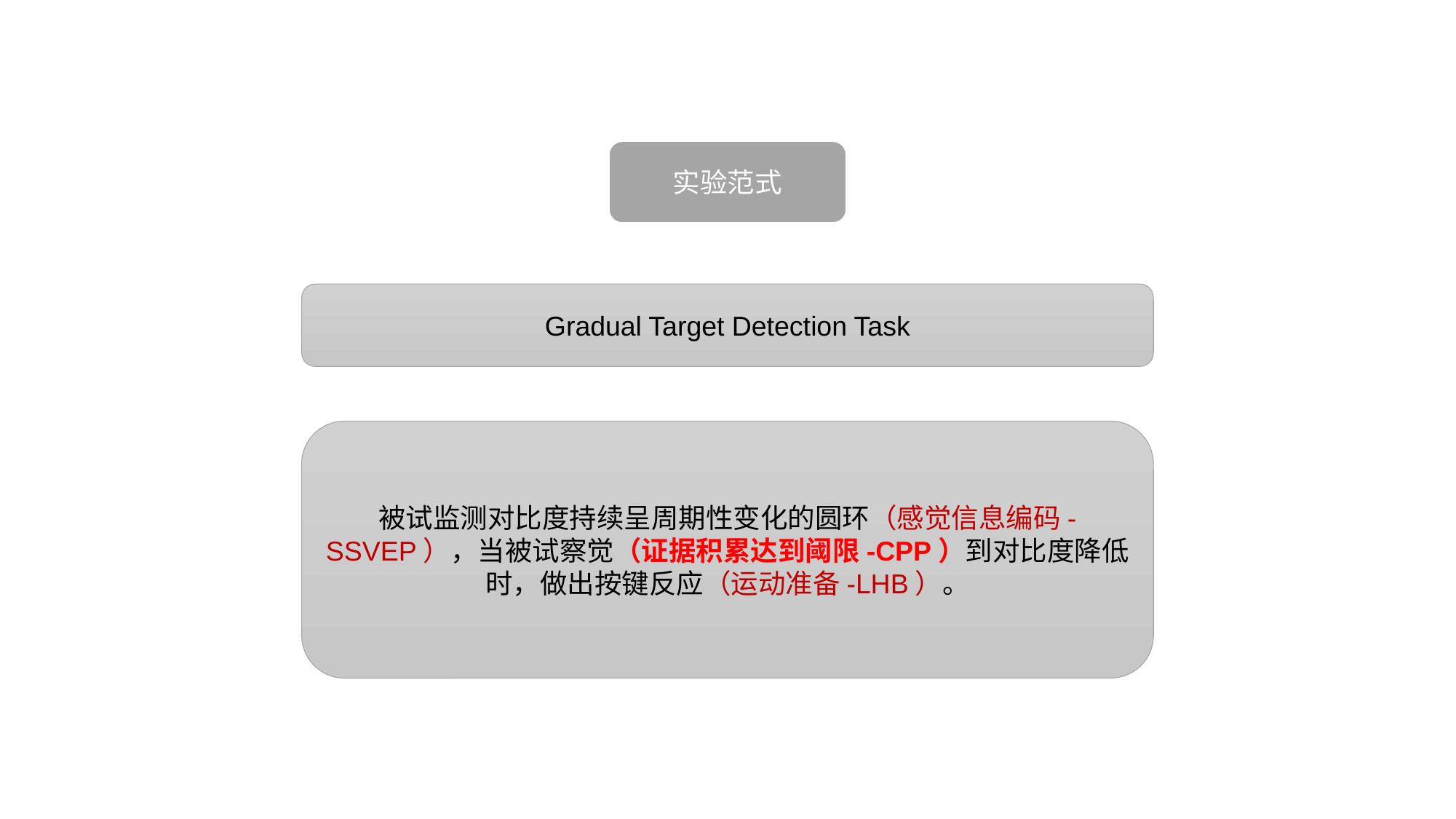

实验范式
Gradual Target Detection Task
被试监测对比度持续呈周期性变化的圆环（感觉信息编码-SSVEP），当被试察觉（证据积累达到阈限-CPP）到对比度降低时，做出按键反应（运动准备-LHB）。